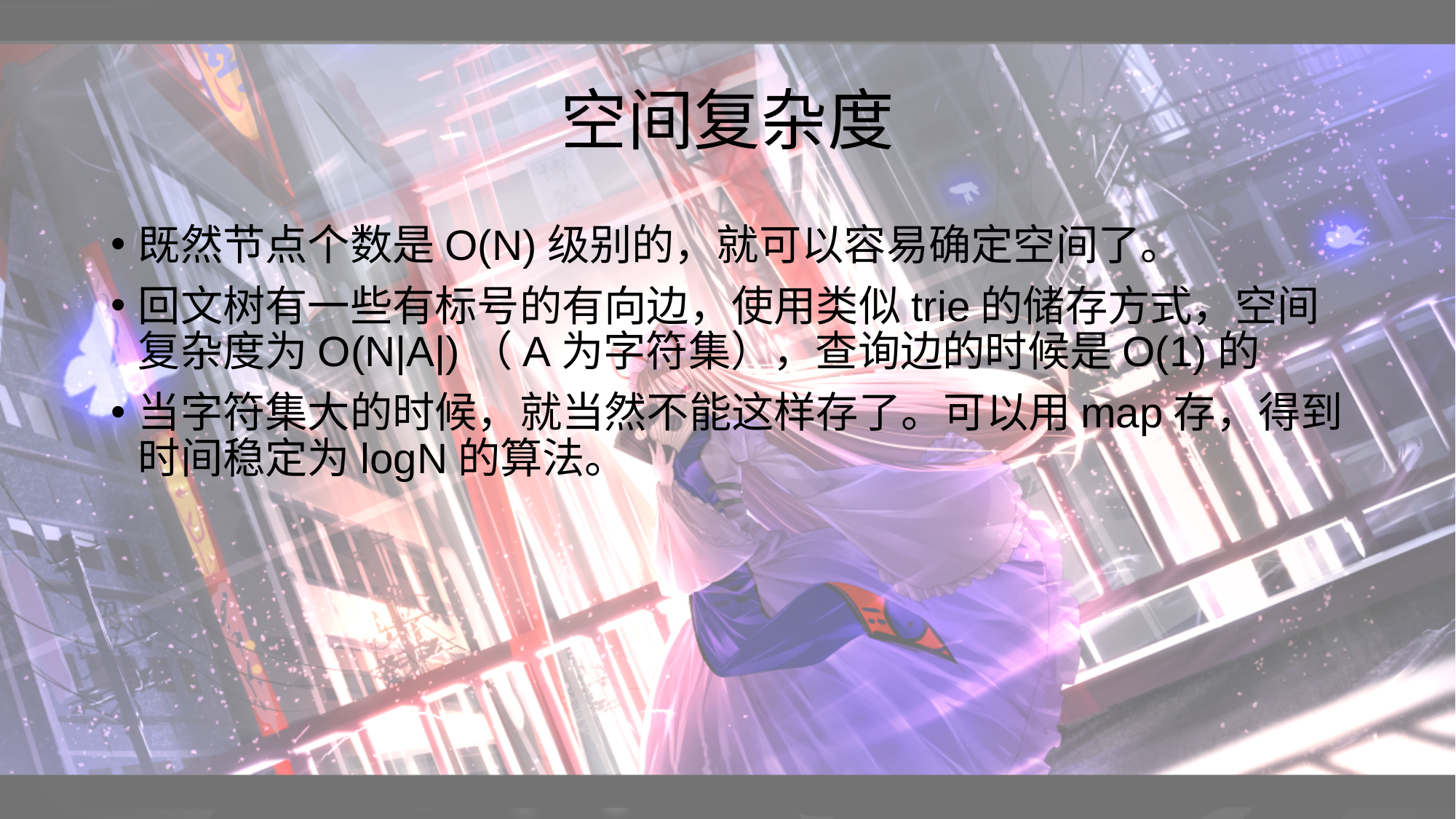

# 空间复杂度
既然节点个数是O(N)级别的，就可以容易确定空间了。
回文树有一些有标号的有向边，使用类似trie的储存方式，空间复杂度为O(N|A|)（A为字符集），查询边的时候是O(1)的
当字符集大的时候，就当然不能这样存了。可以用map存，得到时间稳定为logN的算法。